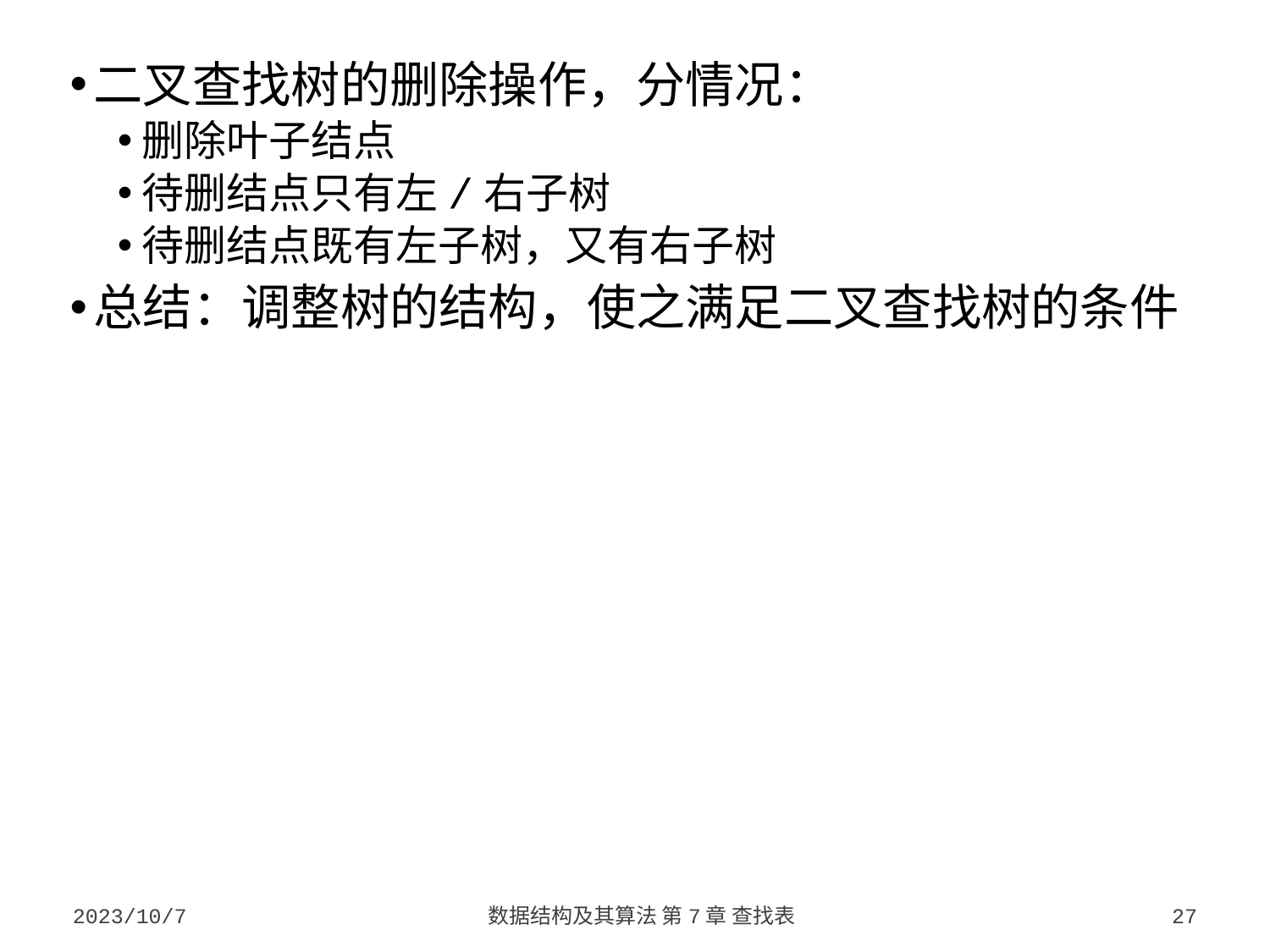

二叉查找树的删除操作，分情况：
删除叶子结点
待删结点只有左/右子树
待删结点既有左子树，又有右子树
总结：调整树的结构，使之满足二叉查找树的条件
2023/10/7
数据结构及其算法 第7章 查找表
27